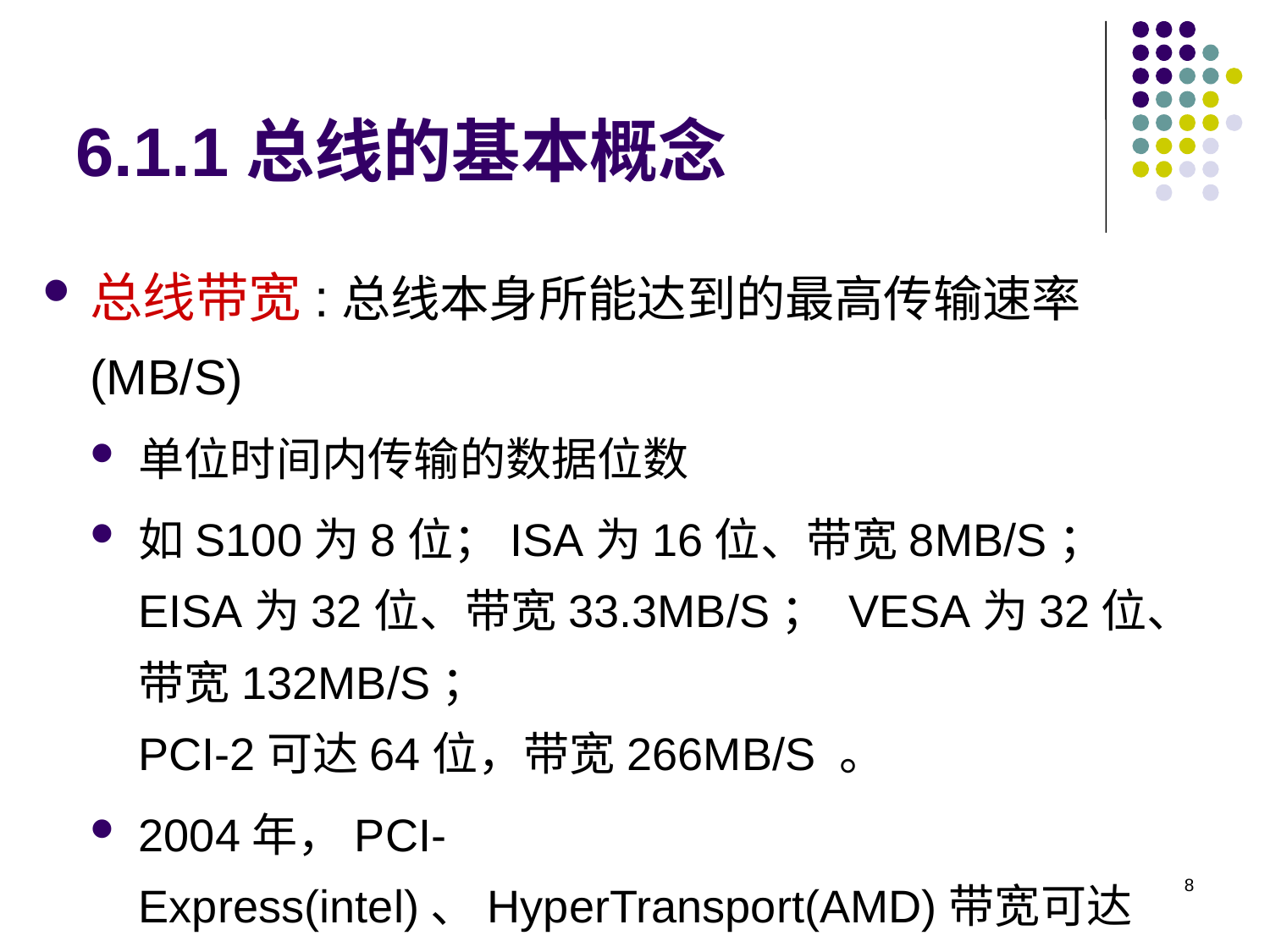

6.1.1总线的基本概念
总线带宽:总线本身所能达到的最高传输速率(MB/S)
单位时间内传输的数据位数
如S100为8位；ISA为16位、带宽8MB/S；EISA为32位、带宽33.3MB/S； VESA为32位、带宽132MB/S； PCI-2可达64位，带宽266MB/S 。
2004年，PCI-Express(intel)、HyperTransport(AMD)带宽可达8GB/S（1GHz）。
8